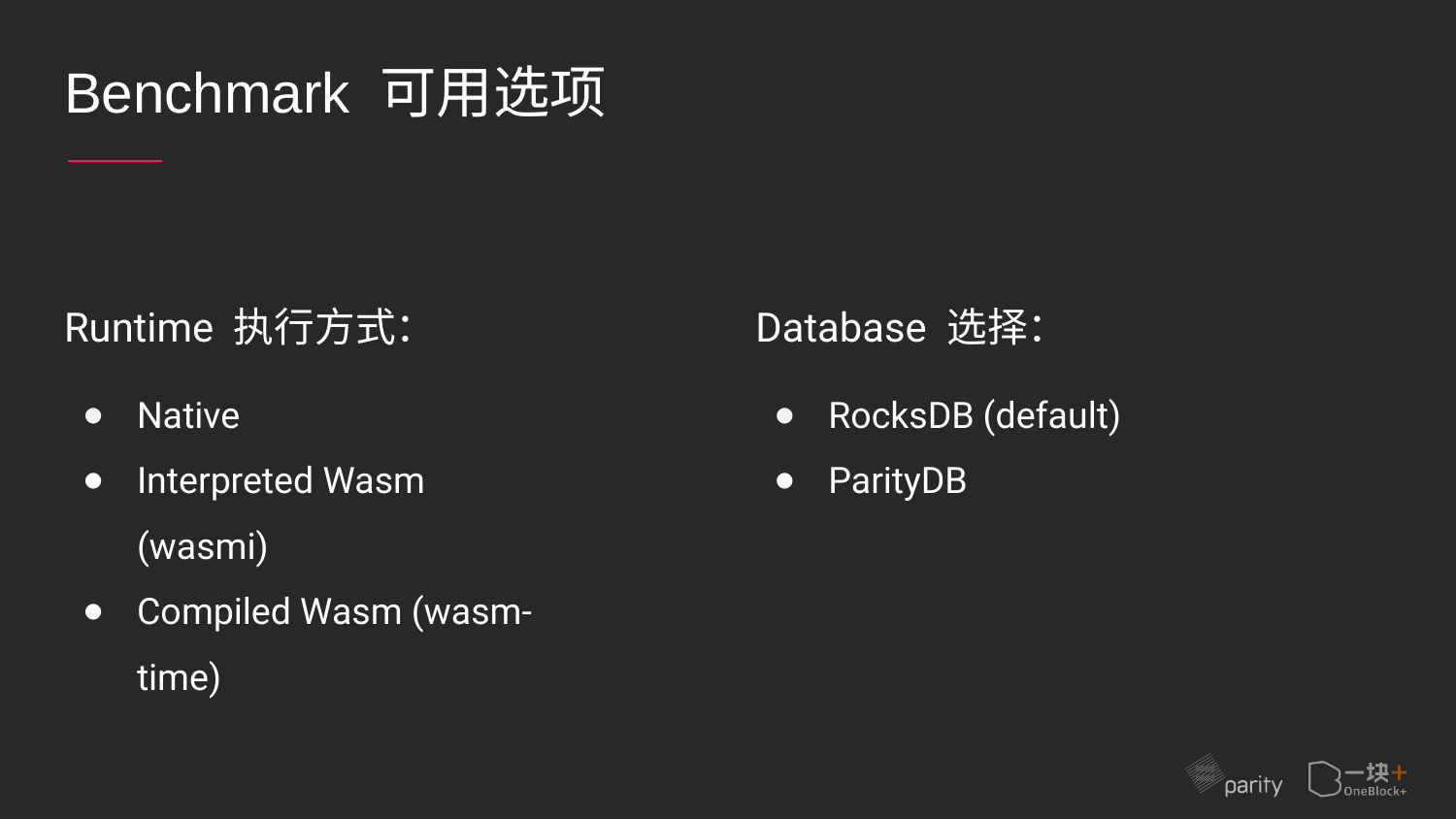

# Benchmark 可用选项
Runtime 执行方式：
Native
Interpreted Wasm (wasmi)
Compiled Wasm (wasm-time)
Database 选择：
RocksDB (default)
ParityDB